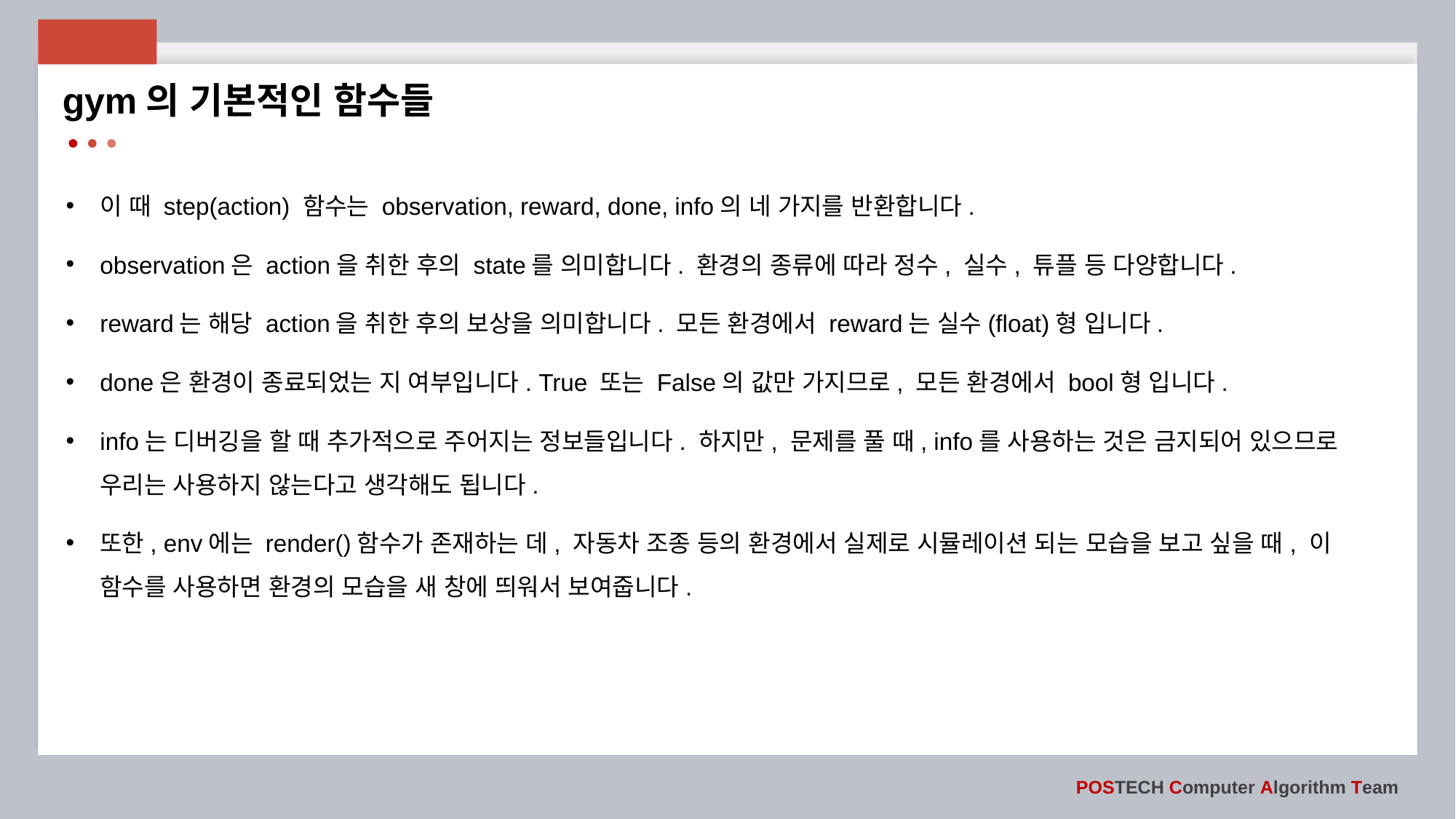

gym의 기본적인 함수들
이 때 step(action) 함수는 observation, reward, done, info의 네 가지를 반환합니다.
observation은 action을 취한 후의 state를 의미합니다. 환경의 종류에 따라 정수, 실수, 튜플 등 다양합니다.
reward는 해당 action을 취한 후의 보상을 의미합니다. 모든 환경에서 reward는 실수(float)형 입니다.
done은 환경이 종료되었는 지 여부입니다. True 또는 False의 값만 가지므로, 모든 환경에서 bool형 입니다.
info는 디버깅을 할 때 추가적으로 주어지는 정보들입니다. 하지만, 문제를 풀 때, info를 사용하는 것은 금지되어 있으므로 우리는 사용하지 않는다고 생각해도 됩니다.
또한, env에는 render()함수가 존재하는 데, 자동차 조종 등의 환경에서 실제로 시뮬레이션 되는 모습을 보고 싶을 때, 이 함수를 사용하면 환경의 모습을 새 창에 띄워서 보여줍니다.